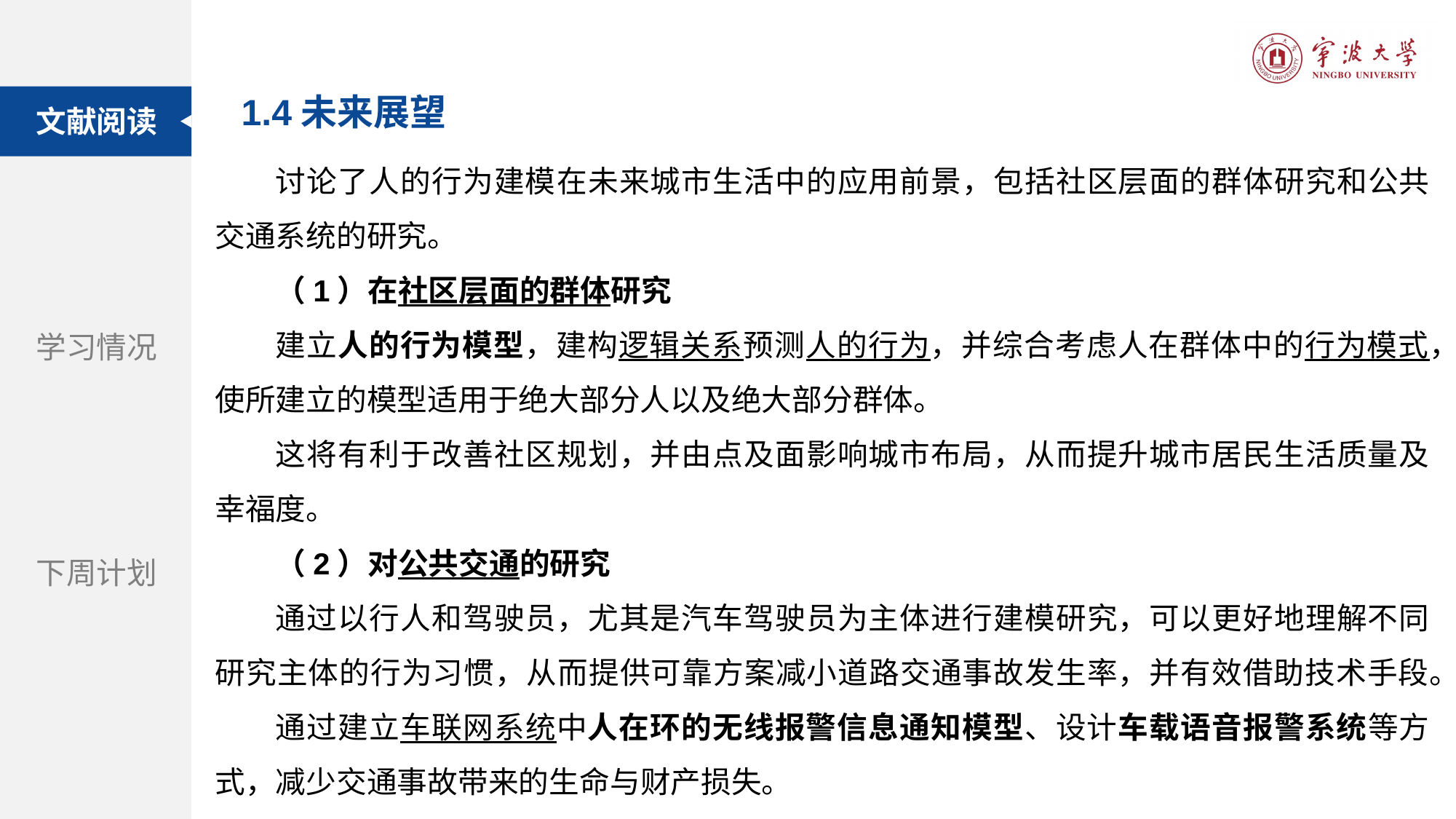

1.4未来展望

文献阅读
讨论了人的行为建模在未来城市生活中的应用前景，包括社区层面的群体研究和公共交通系统的研究。
（1）在社区层面的群体研究
建立人的行为模型，建构逻辑关系预测人的行为，并综合考虑人在群体中的行为模式，使所建立的模型适用于绝大部分人以及绝大部分群体。
这将有利于改善社区规划，并由点及面影响城市布局，从而提升城市居民生活质量及幸福度。
（2）对公共交通的研究
通过以行人和驾驶员，尤其是汽车驾驶员为主体进行建模研究，可以更好地理解不同研究主体的行为习惯，从而提供可靠方案减小道路交通事故发生率，并有效借助技术手段。
通过建立车联网系统中人在环的无线报警信息通知模型、设计车载语音报警系统等方式，减少交通事故带来的生命与财产损失。
题目：自动驾驶汽车和街道设计：使用虚拟现实实验探索中央分隔带在提高行人过街安全性方面的作用
学习情况
期刊：Accident Analysis and Prevention
下周计划